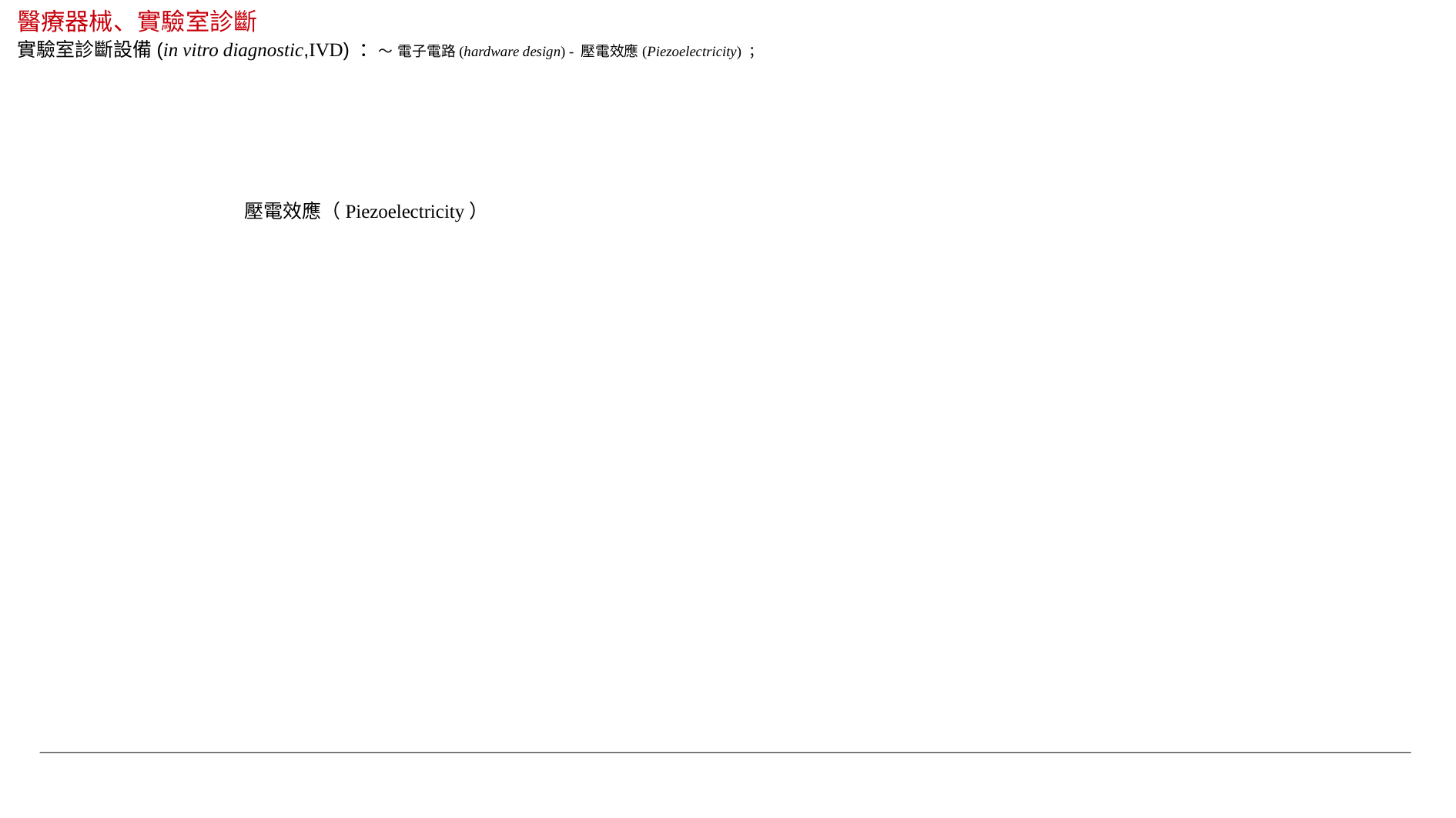

醫療器械、實驗室診斷
實驗室診斷設備(in vitro diagnostic,IVD) ：～ 電子電路(hardware design) - 壓電效應(Piezoelectricity) ；
壓電效應（Piezoelectricity）